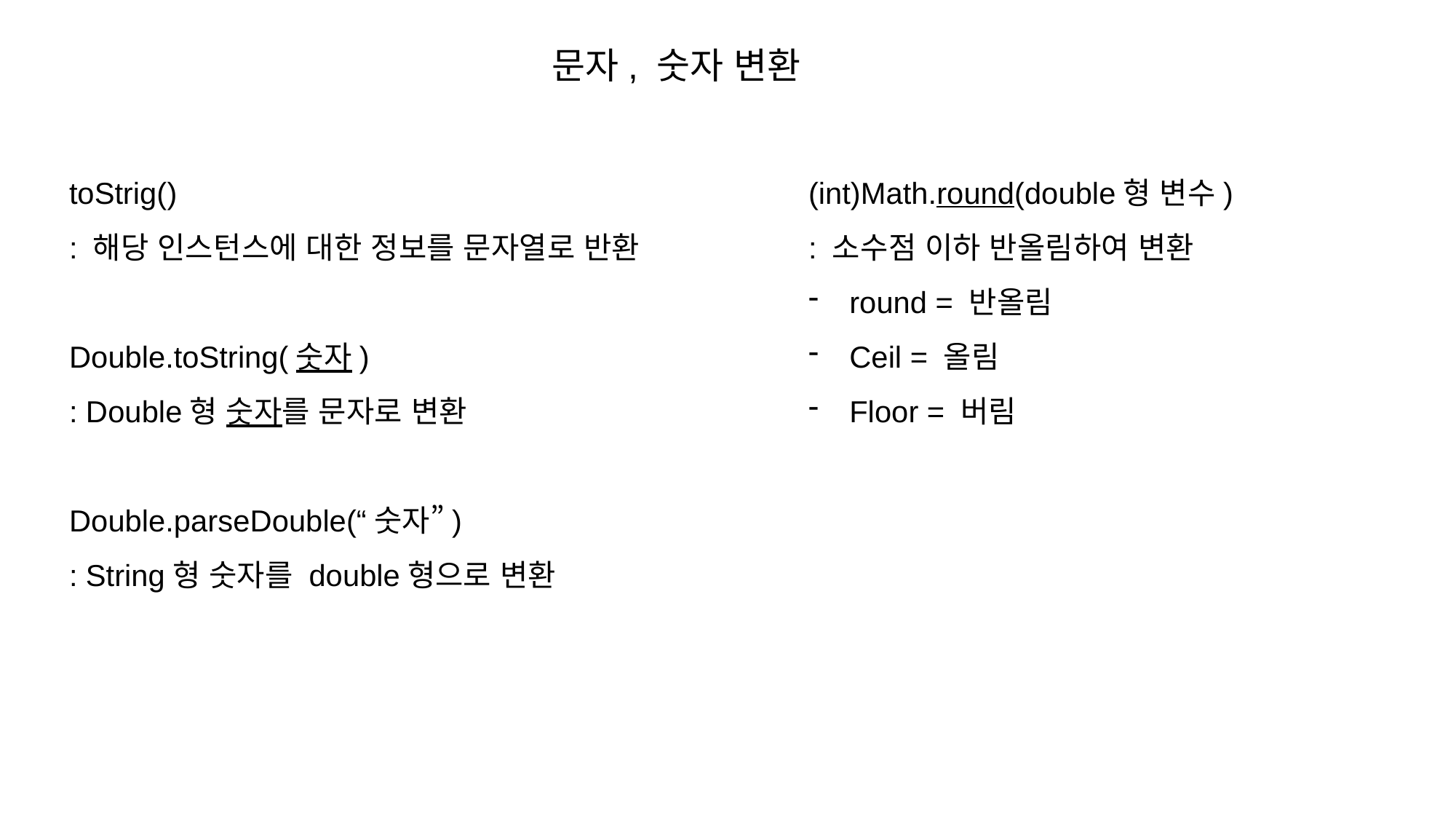

문자, 숫자 변환
toStrig()
: 해당 인스턴스에 대한 정보를 문자열로 반환

Double.toString(숫자)
: Double형 숫자를 문자로 변환

Double.parseDouble(“숫자”)
: String형 숫자를 double형으로 변환

(int)Math.round(double형 변수)
: 소수점 이하 반올림하여 변환
round = 반올림
Ceil = 올림
Floor = 버림